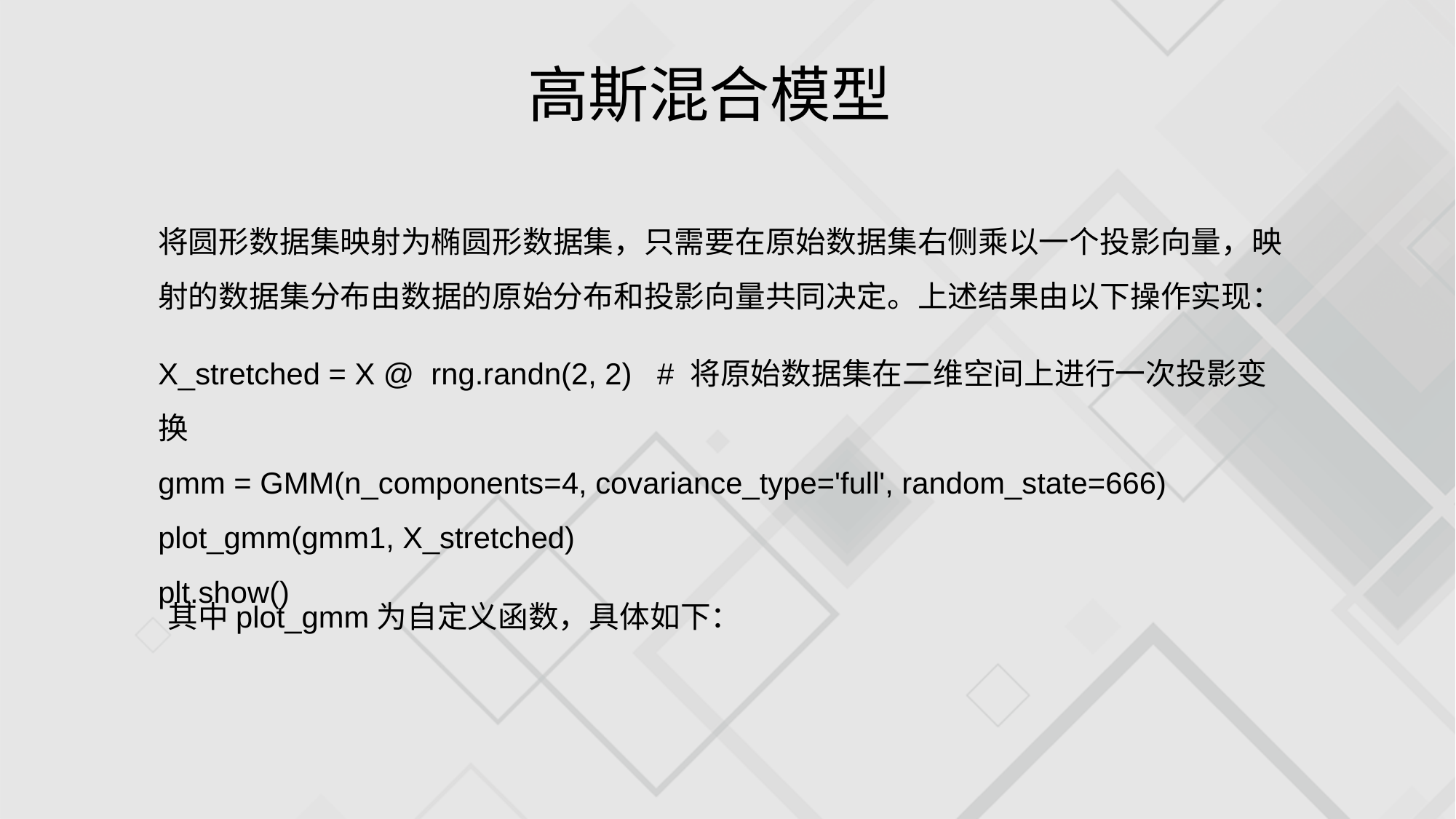

高斯混合模型
将圆形数据集映射为椭圆形数据集，只需要在原始数据集右侧乘以一个投影向量，映射的数据集分布由数据的原始分布和投影向量共同决定。上述结果由以下操作实现：
X_stretched = X @  rng.randn(2, 2)   # 将原始数据集在二维空间上进行一次投影变换
gmm = GMM(n_components=4, covariance_type='full', random_state=666)
plot_gmm(gmm1, X_stretched)
plt.show()
其中plot_gmm为自定义函数，具体如下：